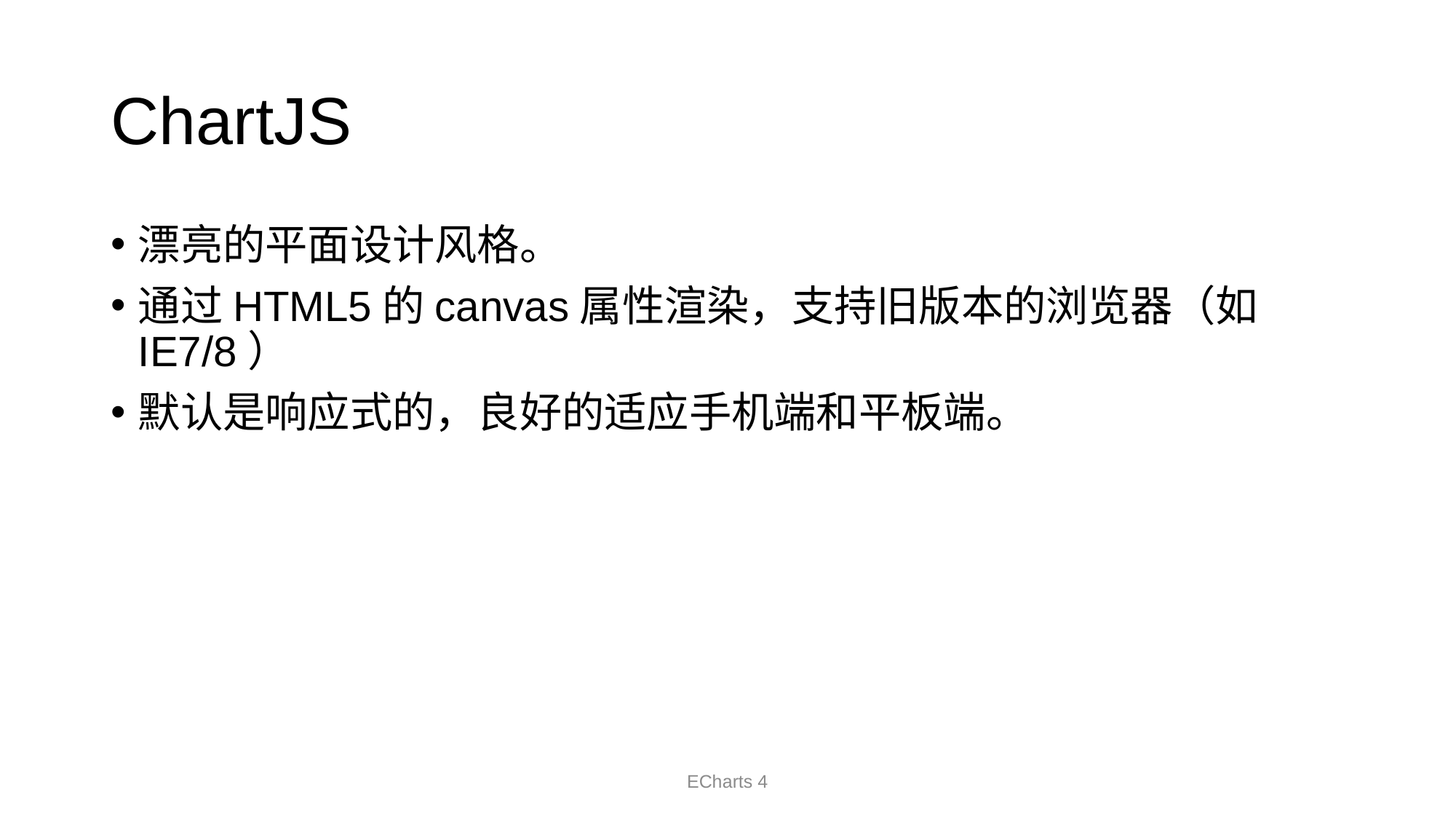

# ChartJS
漂亮的平面设计风格。
通过HTML5的canvas属性渲染，支持旧版本的浏览器（如IE7/8）
默认是响应式的，良好的适应手机端和平板端。

ECharts 4
6